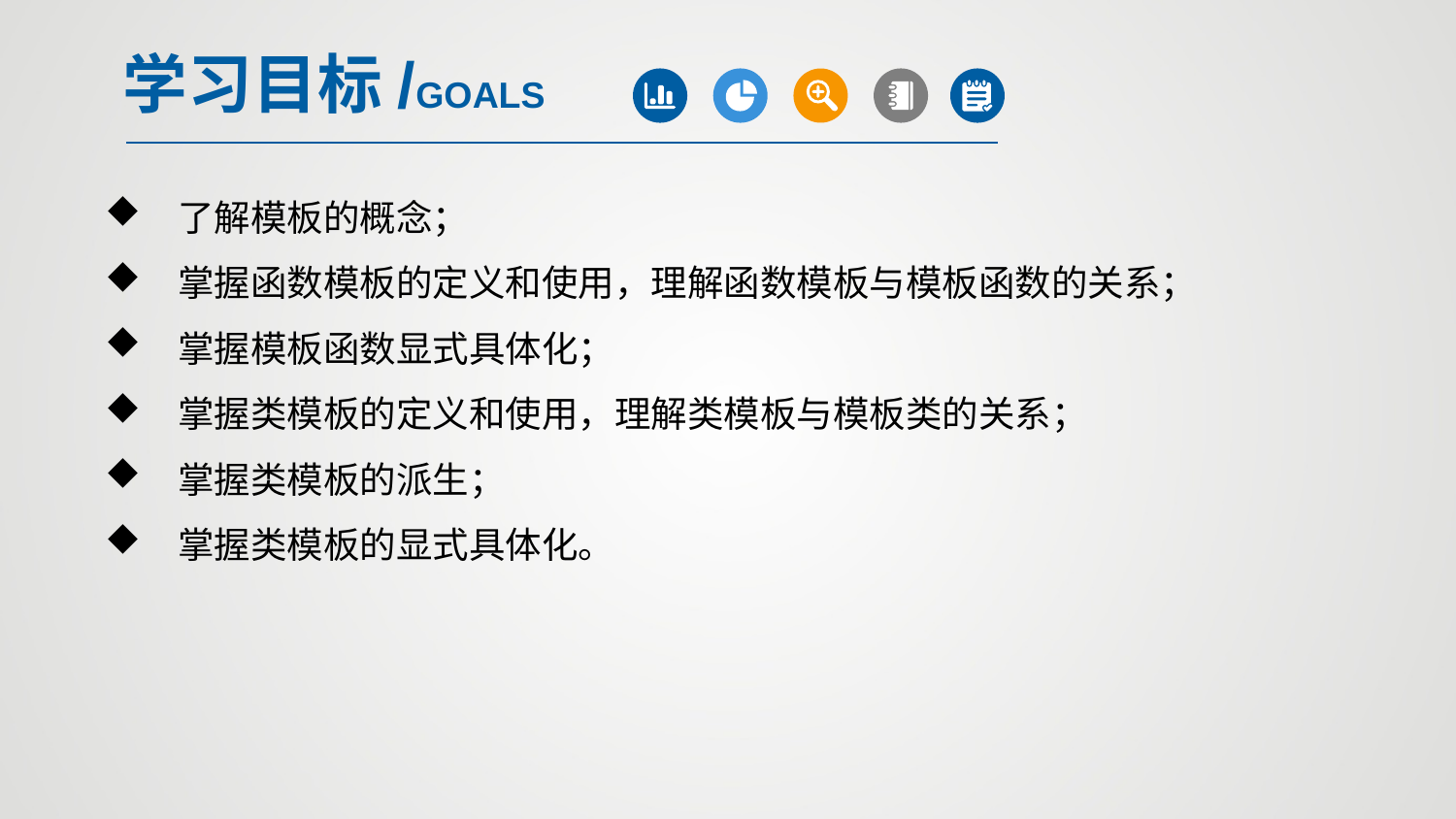

学习目标/GOALS

了解模板的概念；
掌握函数模板的定义和使用，理解函数模板与模板函数的关系；
掌握模板函数显式具体化；
掌握类模板的定义和使用，理解类模板与模板类的关系；
掌握类模板的派生；
掌握类模板的显式具体化。